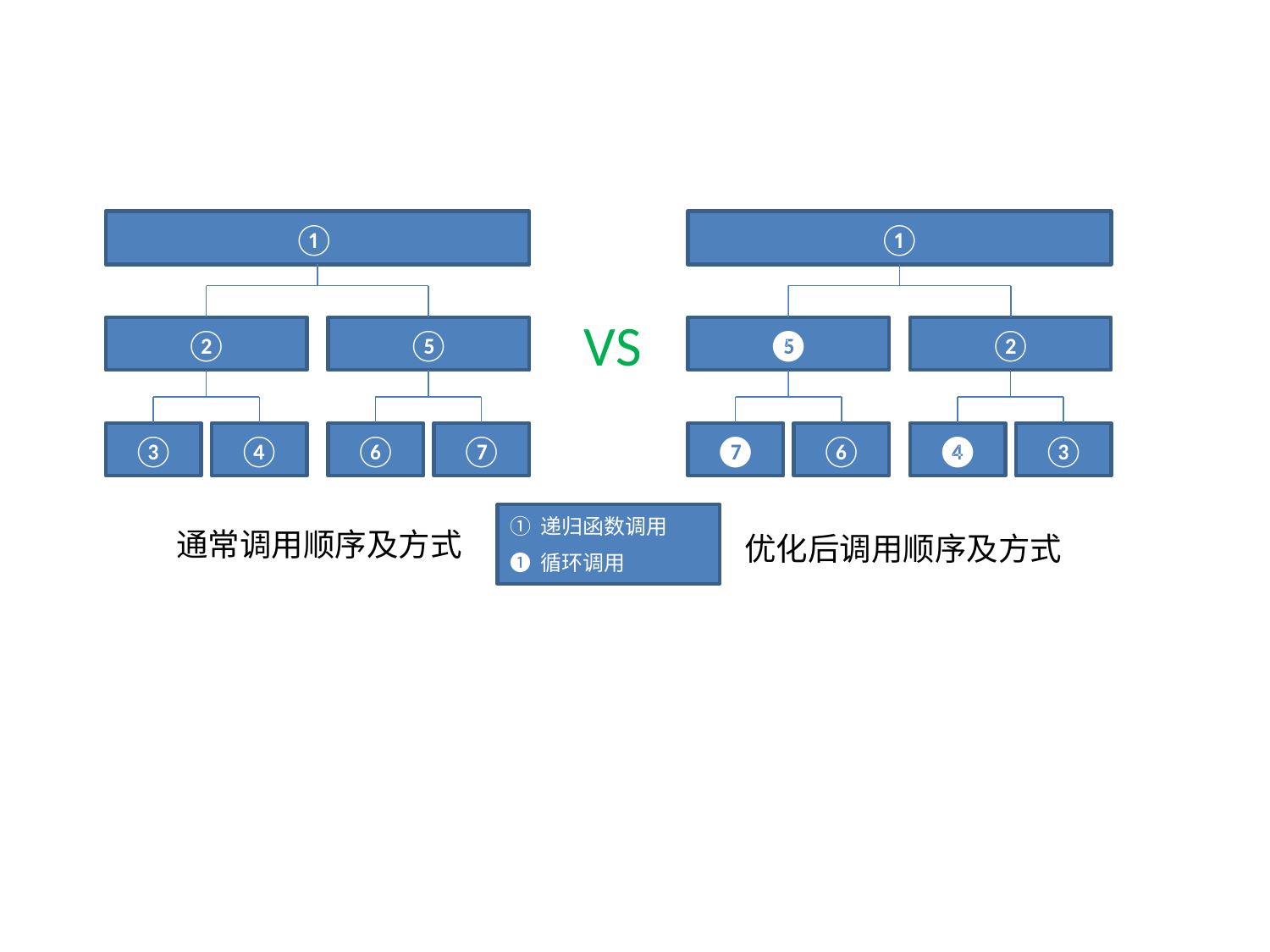

①
①
VS

②
⑤
❺
②
③
④
⑥
⑦
❼
⑥
❹
③
① 递归函数调用
❶ 循环调用
通常调用顺序及方式
优化后调用顺序及方式